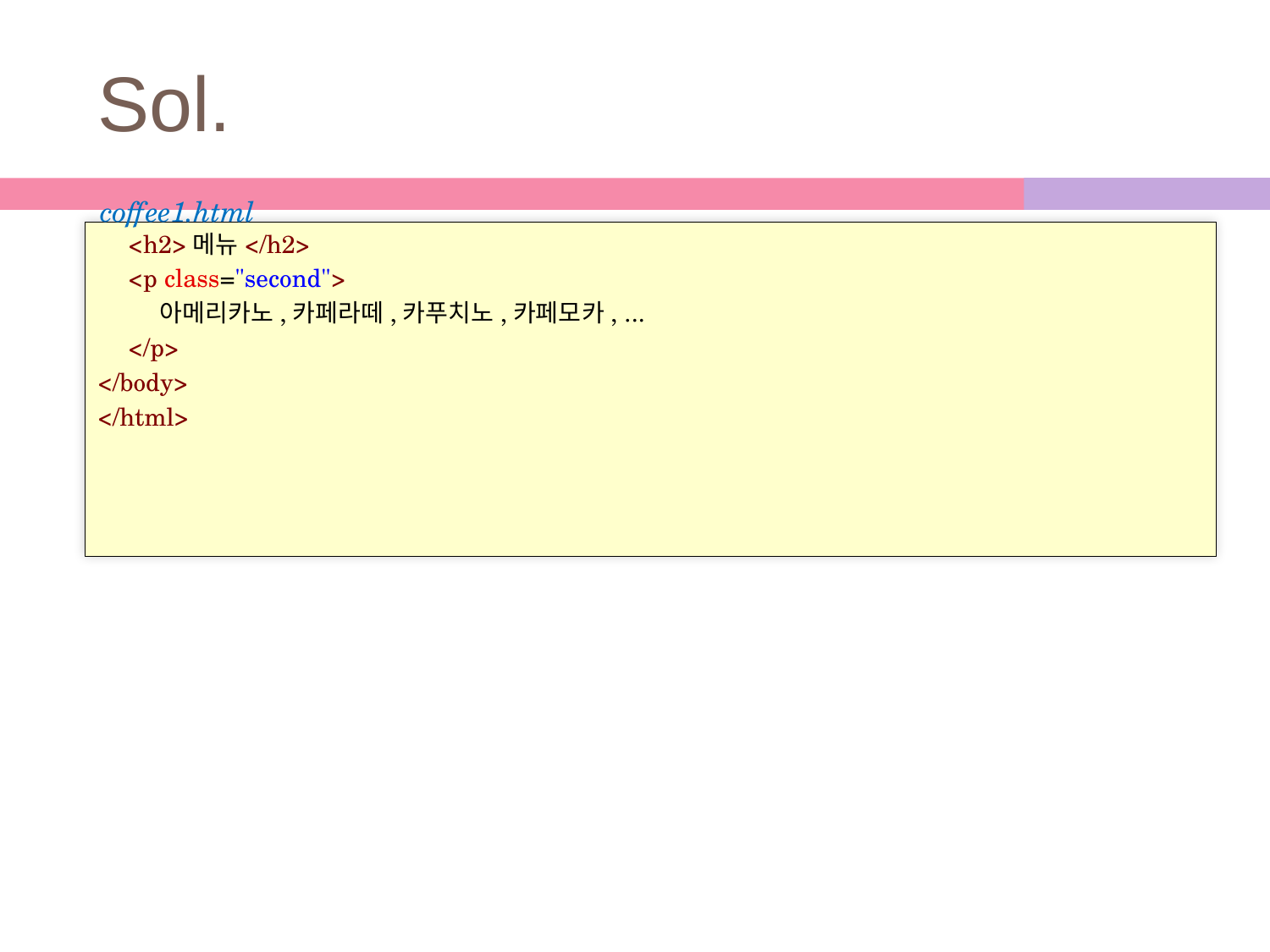

# Sol.
coffee1.html
    <h2>메뉴</h2>
    <p class="second">
        아메리카노,카페라떼,카푸치노,카페모카, ...
    </p>
</body>
</html>